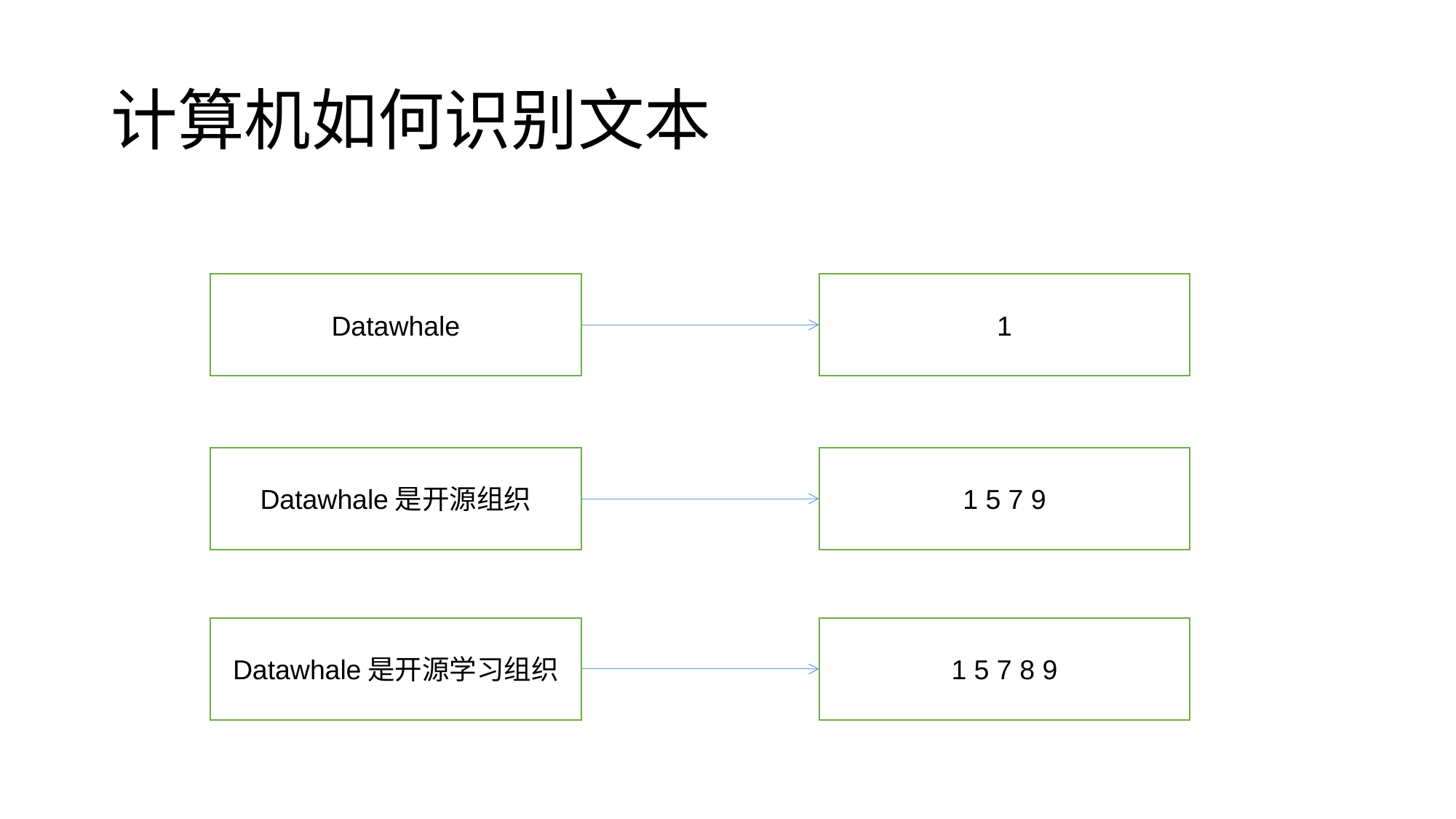

# 计算机如何识别文本
Datawhale
1
Datawhale是开源组织
1 5 7 9
Datawhale是开源学习组织
1 5 7 8 9